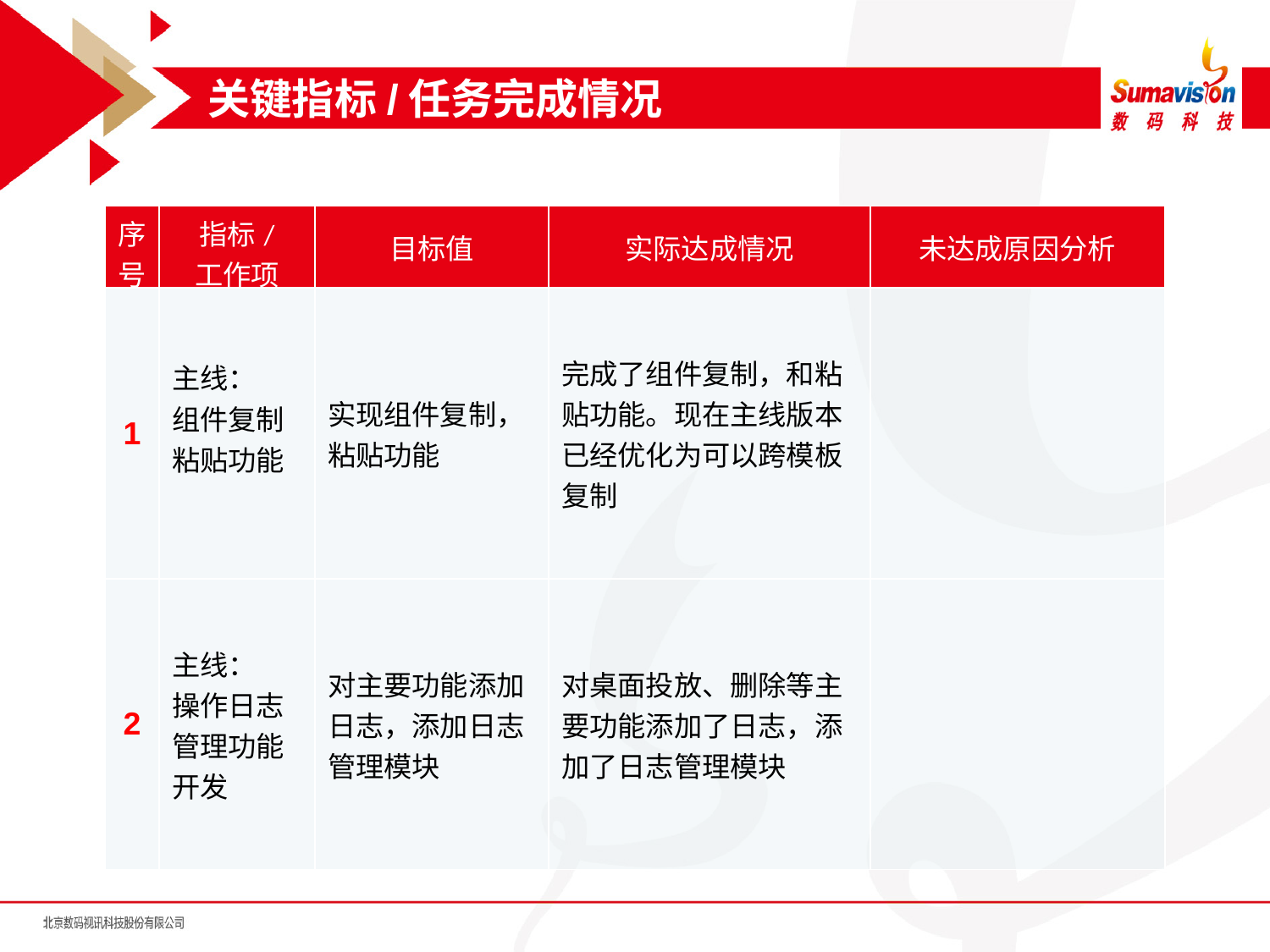

关键指标/任务完成情况
| 序号 | 指标/ 工作项 | 目标值 | 实际达成情况 | 未达成原因分析 |
| --- | --- | --- | --- | --- |
| 1 | 主线： 组件复制粘贴功能 | 实现组件复制，粘贴功能 | 完成了组件复制，和粘贴功能。现在主线版本已经优化为可以跨模板复制 |  |
| 2 | 主线： 操作日志管理功能开发 | 对主要功能添加日志，添加日志管理模块 | 对桌面投放、删除等主要功能添加了日志，添加了日志管理模块 |  |